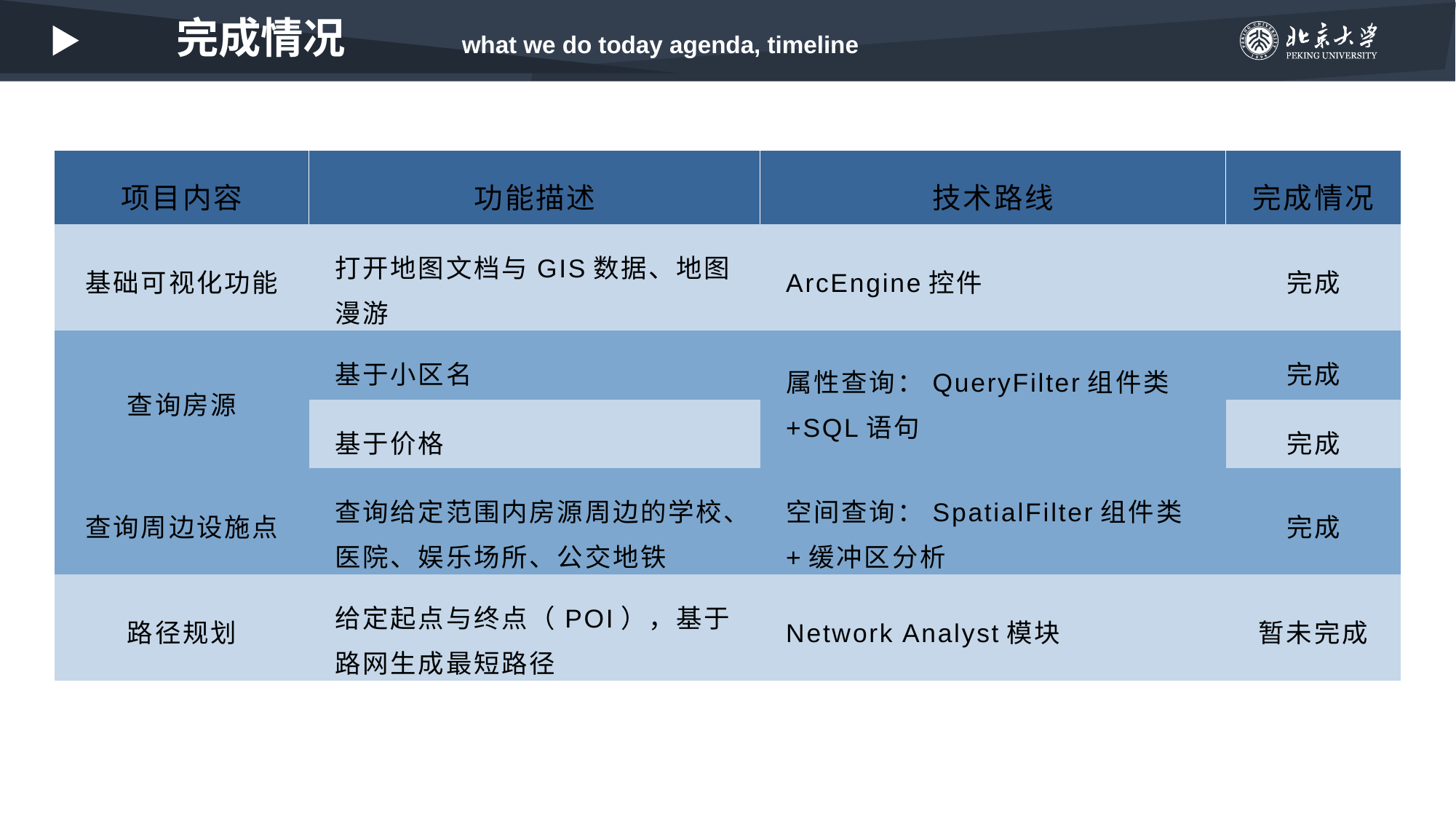

完成情况           what we do today agenda, timeline
| 项目内容 | 功能描述 | 技术路线 | 完成情况 |
| --- | --- | --- | --- |
| 基础可视化功能 | 打开地图文档与GIS数据、地图漫游 | ArcEngine控件 | 完成 |
| 查询房源 | 基于小区名 | 属性查询：QueryFilter组件类+SQL语句 | 完成 |
|  | 基于价格 |  | 完成 |
| 查询周边设施点 | 查询给定范围内房源周边的学校、医院、娱乐场所、公交地铁 | 空间查询：SpatialFilter组件类+缓冲区分析 | 完成 |
| 路径规划 | 给定起点与终点（POI），基于路网生成最短路径 | Network Analyst模块 | 暂未完成 |